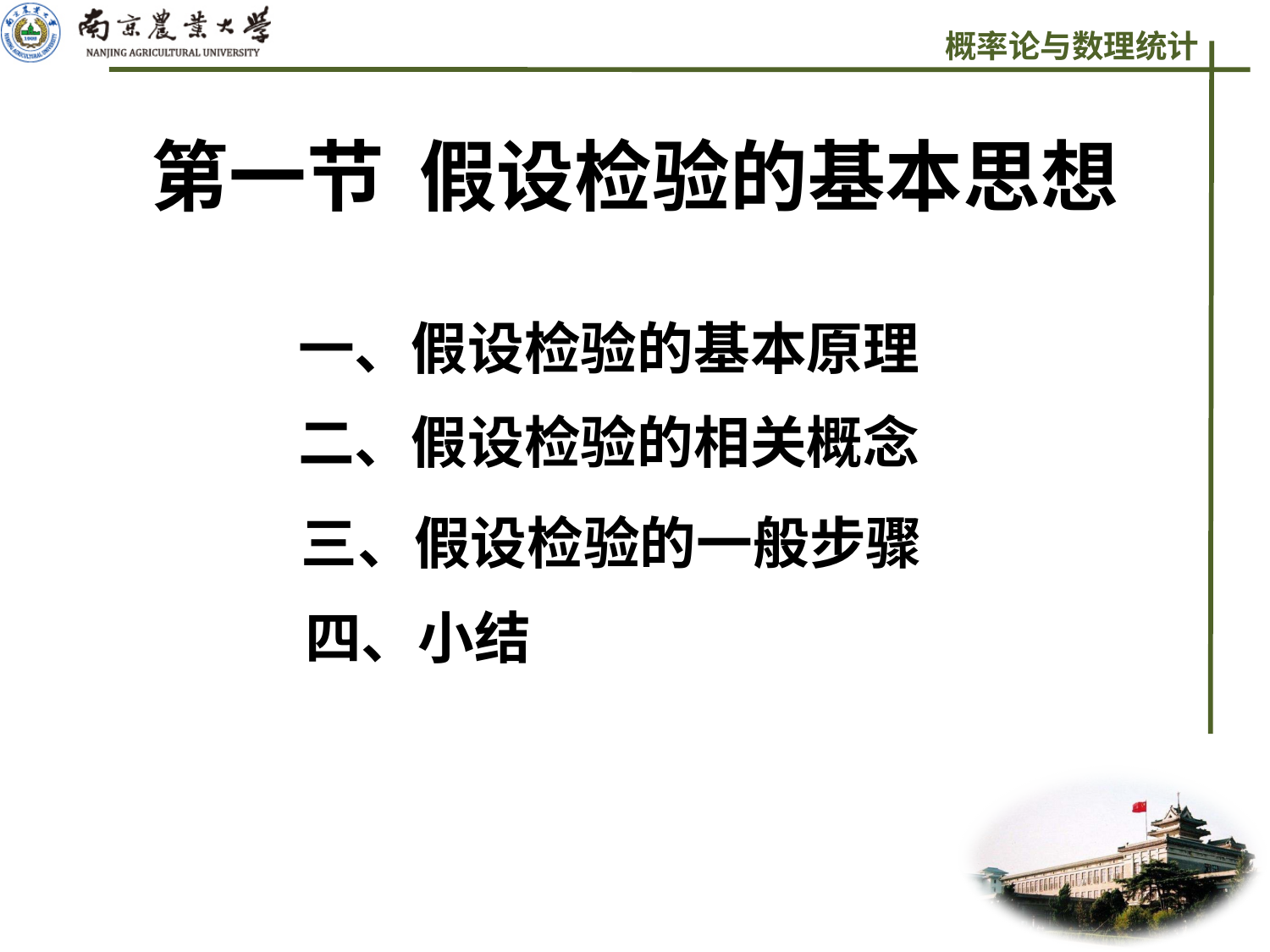

# 第一节  假设检验的基本思想
一、假设检验的基本原理

二、假设检验的相关概念
三、假设检验的一般步骤

四、小结